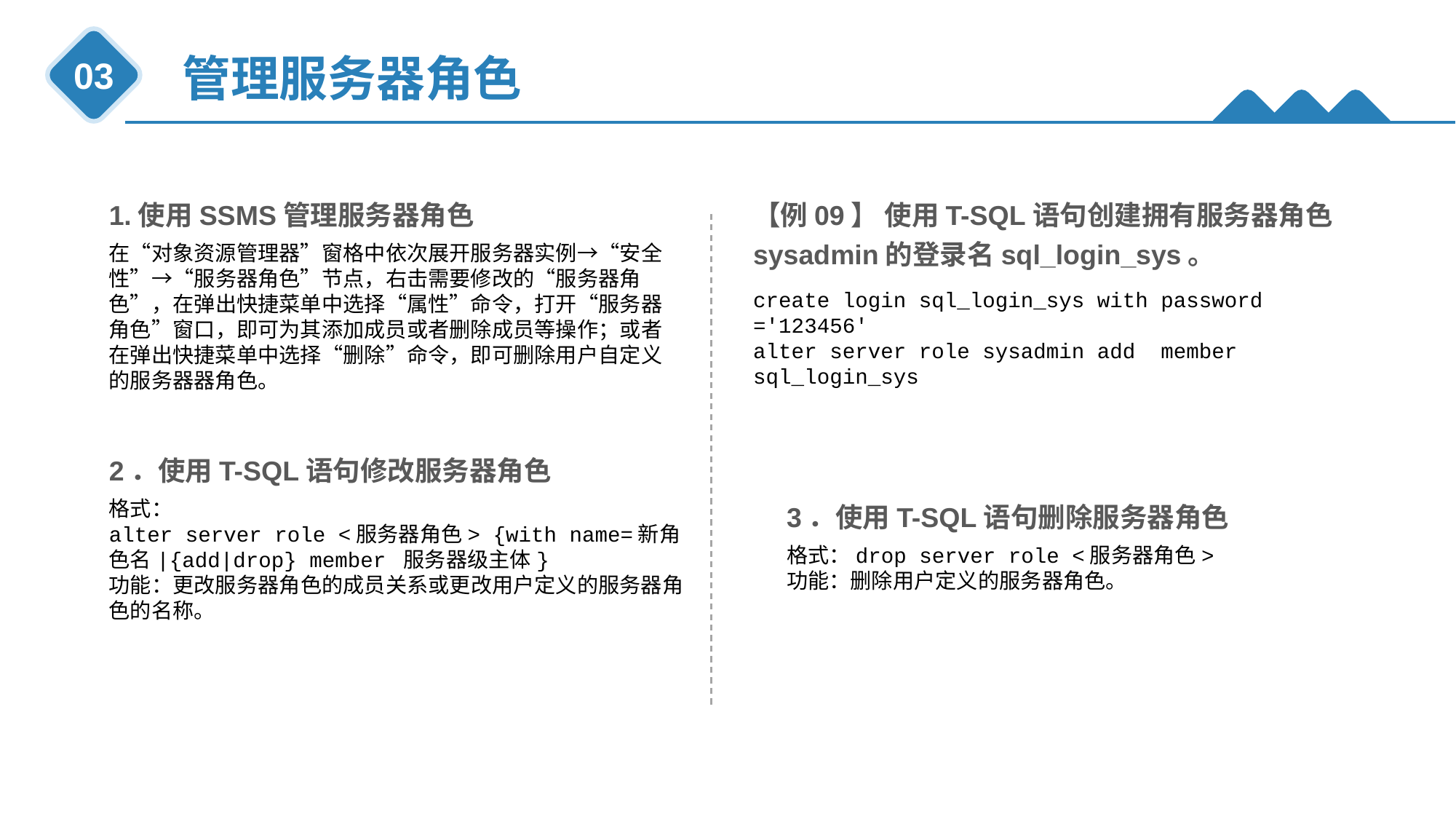

管理服务器角色
03

【例09】 使用T-SQL语句创建拥有服务器角色sysadmin的登录名sql_login_sys。
create login sql_login_sys with password ='123456'
alter server role sysadmin add  member sql_login_sys
1.使用SSMS管理服务器角色
在“对象资源管理器”窗格中依次展开服务器实例→“安全性”→“服务器角色”节点，右击需要修改的“服务器角色”，在弹出快捷菜单中选择“属性”命令，打开“服务器角色”窗口，即可为其添加成员或者删除成员等操作；或者在弹出快捷菜单中选择“删除”命令，即可删除用户自定义的服务器器角色。
2．使用T-SQL语句修改服务器角色
格式：
alter server role <服务器角色> {with name=新角色名|{add|drop} member 服务器级主体}
功能：更改服务器角色的成员关系或更改用户定义的服务器角色的名称。
3．使用T-SQL语句删除服务器角色
格式：drop server role <服务器角色>
功能：删除用户定义的服务器角色。